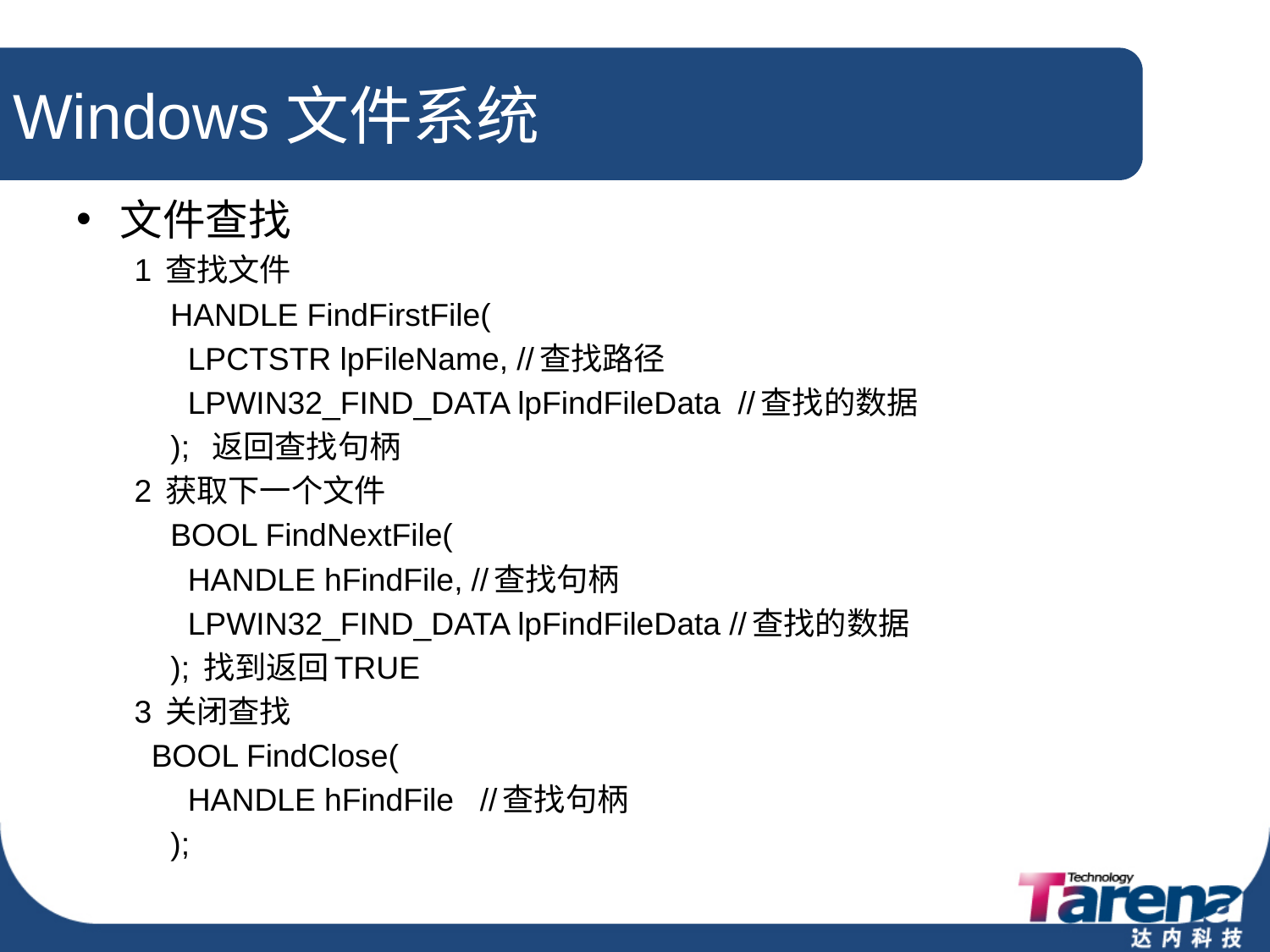

# Windows文件系统
文件查找
1 查找文件
	HANDLE FindFirstFile(
	  LPCTSTR lpFileName, //查找路径
	  LPWIN32_FIND_DATA lpFindFileData  //查找的数据
	);  返回查找句柄
2 获取下一个文件
	BOOL FindNextFile(
	  HANDLE hFindFile, //查找句柄
	  LPWIN32_FIND_DATA lpFindFileData //查找的数据
	); 找到返回TRUE
3 关闭查找
  BOOL FindClose(
	  HANDLE hFindFile   //查找句柄
	);